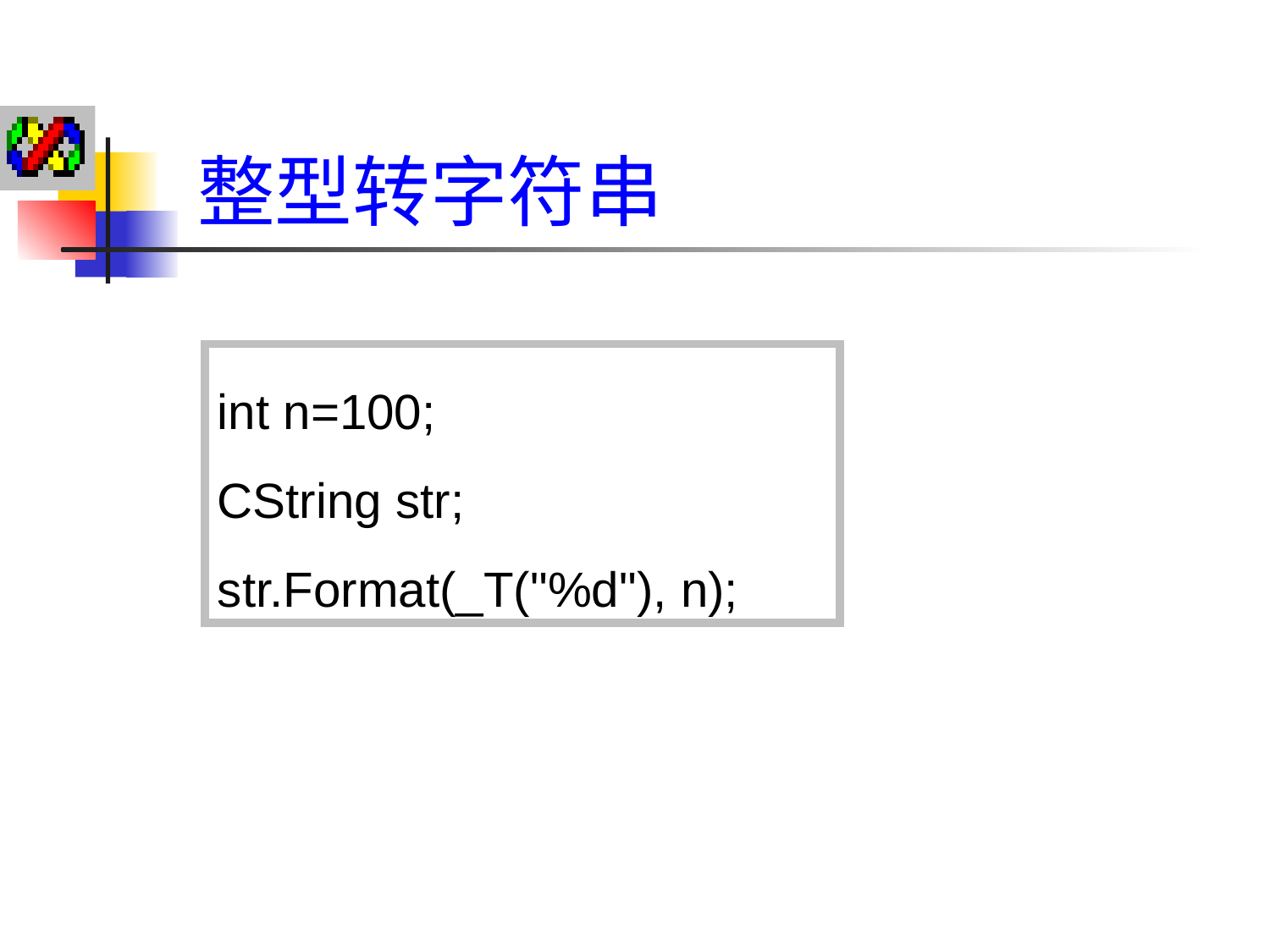

整型转字符串
int n=100;
CString str;
str.Format(_T("%d"), n);